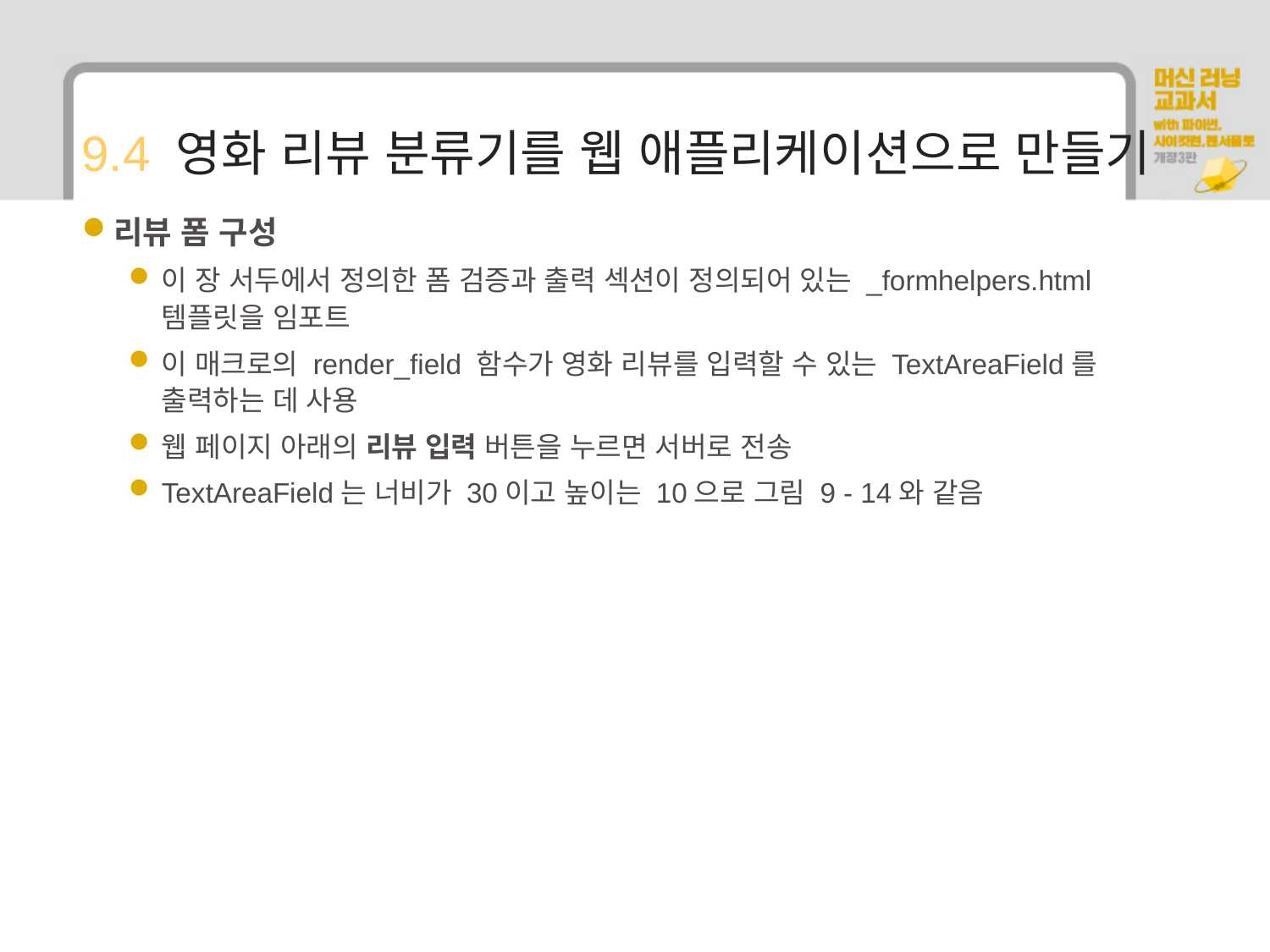

# 9.4 영화 리뷰 분류기를 웹 애플리케이션으로 만들기
리뷰 폼 구성
이 장 서두에서 정의한 폼 검증과 출력 섹션이 정의되어 있는 _formhelpers.html 템플릿을 임포트
이 매크로의 render_field 함수가 영화 리뷰를 입력할 수 있는 TextAreaField를 출력하는 데 사용
웹 페이지 아래의 리뷰 입력 버튼을 누르면 서버로 전송
TextAreaField는 너비가 30이고 높이는 10으로 그림 9 - 14와 같음